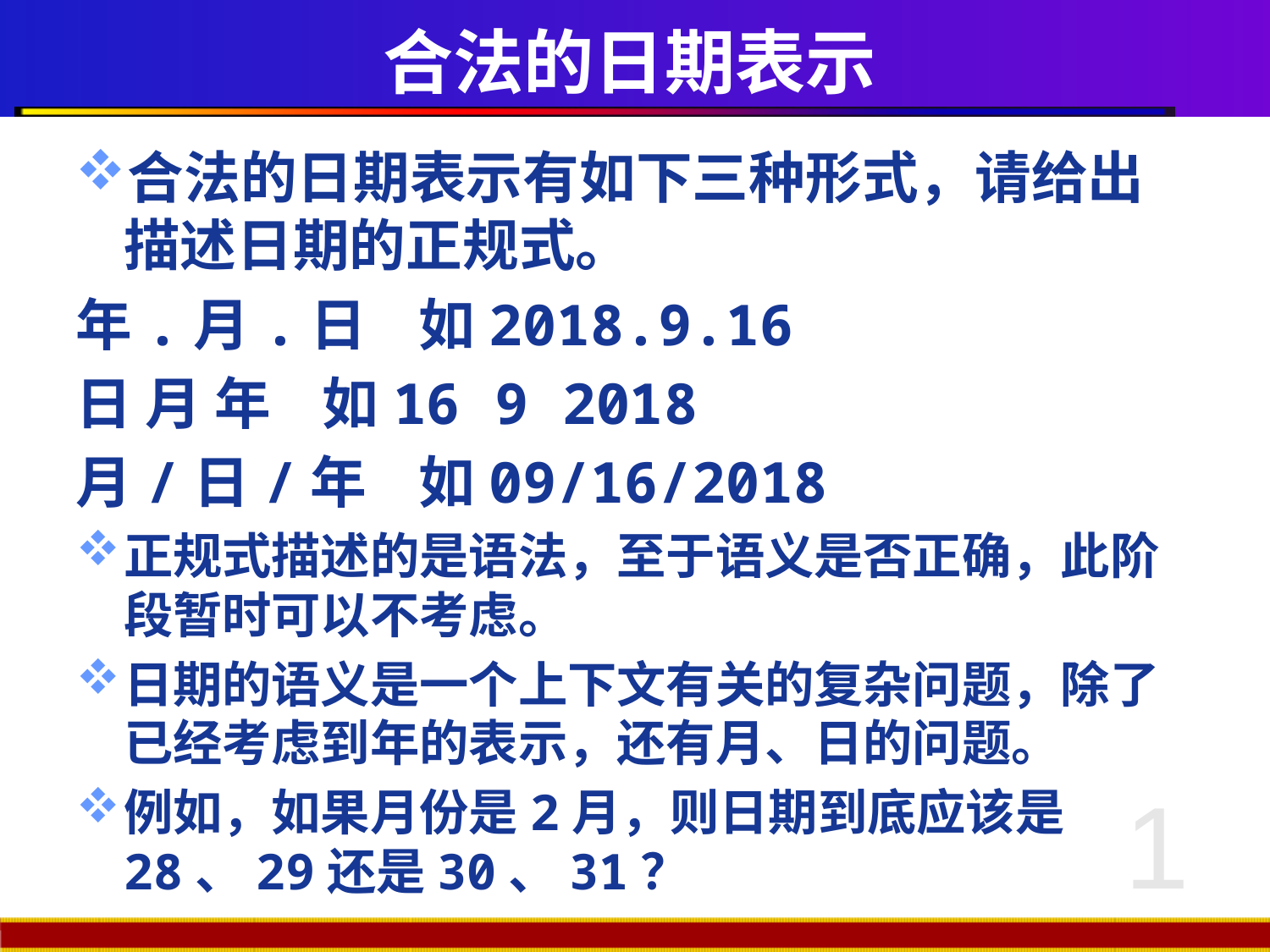

# 合法的日期表示
合法的日期表示有如下三种形式，请给出描述日期的正规式。
年.月.日    如2018.9.16
日 月 年    如16 9 2018
月/日/年    如09/16/2018
正规式描述的是语法，至于语义是否正确，此阶段暂时可以不考虑。
日期的语义是一个上下文有关的复杂问题，除了已经考虑到年的表示，还有月、日的问题。
例如，如果月份是2月，则日期到底应该是28、29还是30、31？
1